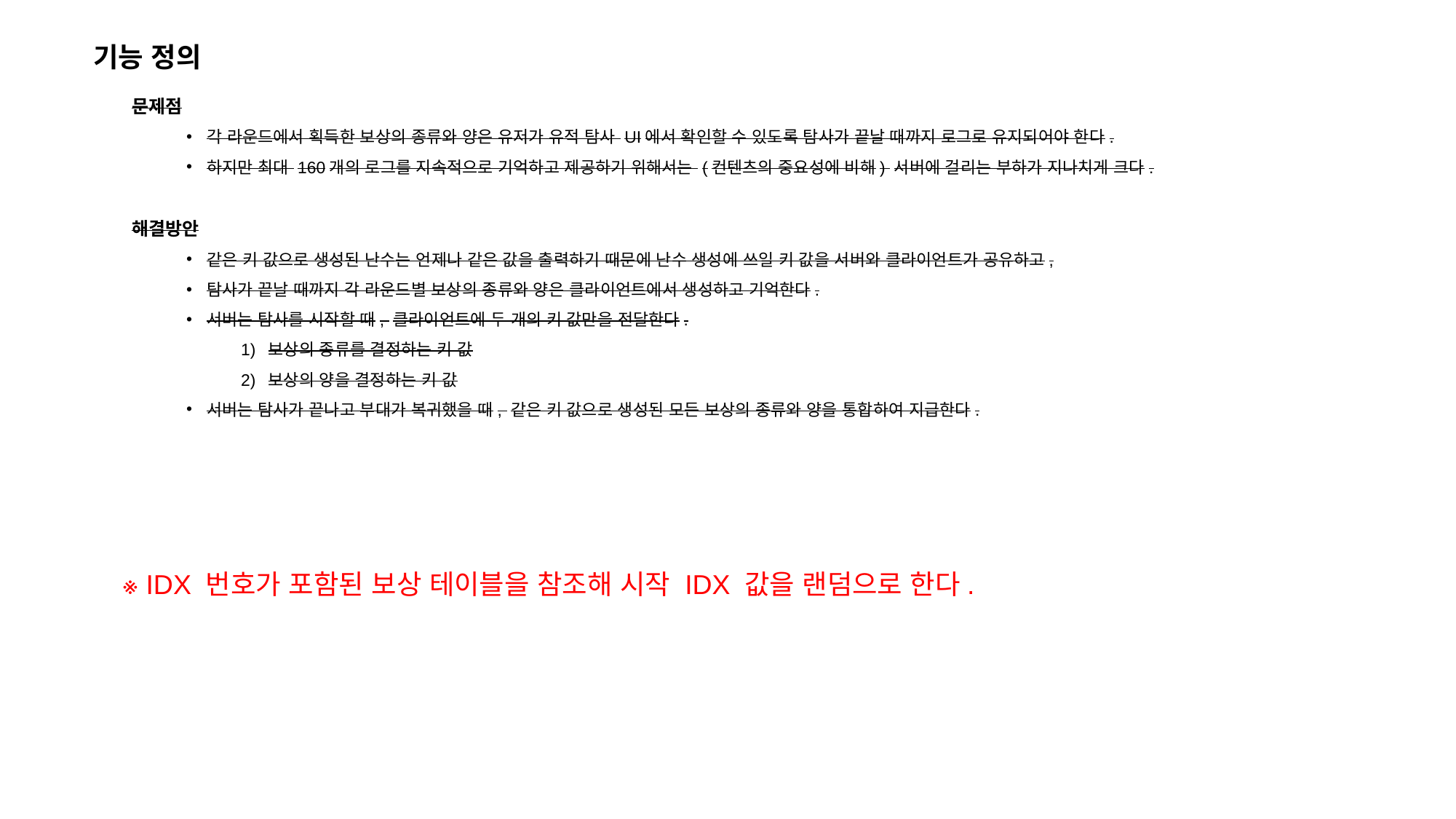

기능 정의
문제점
각 라운드에서 획득한 보상의 종류와 양은 유저가 유적 탐사 UI에서 확인할 수 있도록 탐사가 끝날 때까지 로그로 유지되어야 한다.
하지만 최대 160개의 로그를 지속적으로 기억하고 제공하기 위해서는 (컨텐츠의 중요성에 비해) 서버에 걸리는 부하가 지나치게 크다.

해결방안
같은 키 값으로 생성된 난수는 언제나 같은 값을 출력하기 때문에 난수 생성에 쓰일 키 값을 서버와 클라이언트가 공유하고,
탐사가 끝날 때까지 각 라운드별 보상의 종류와 양은 클라이언트에서 생성하고 기억한다.
서버는 탐사를 시작할 때, 클라이언트에 두 개의 키 값만을 전달한다.
보상의 종류를 결정하는 키 값
보상의 양을 결정하는 키 값
서버는 탐사가 끝나고 부대가 복귀했을 때, 같은 키 값으로 생성된 모든 보상의 종류와 양을 통합하여 지급한다.
※ IDX 번호가 포함된 보상 테이블을 참조해 시작 IDX 값을 랜덤으로 한다.